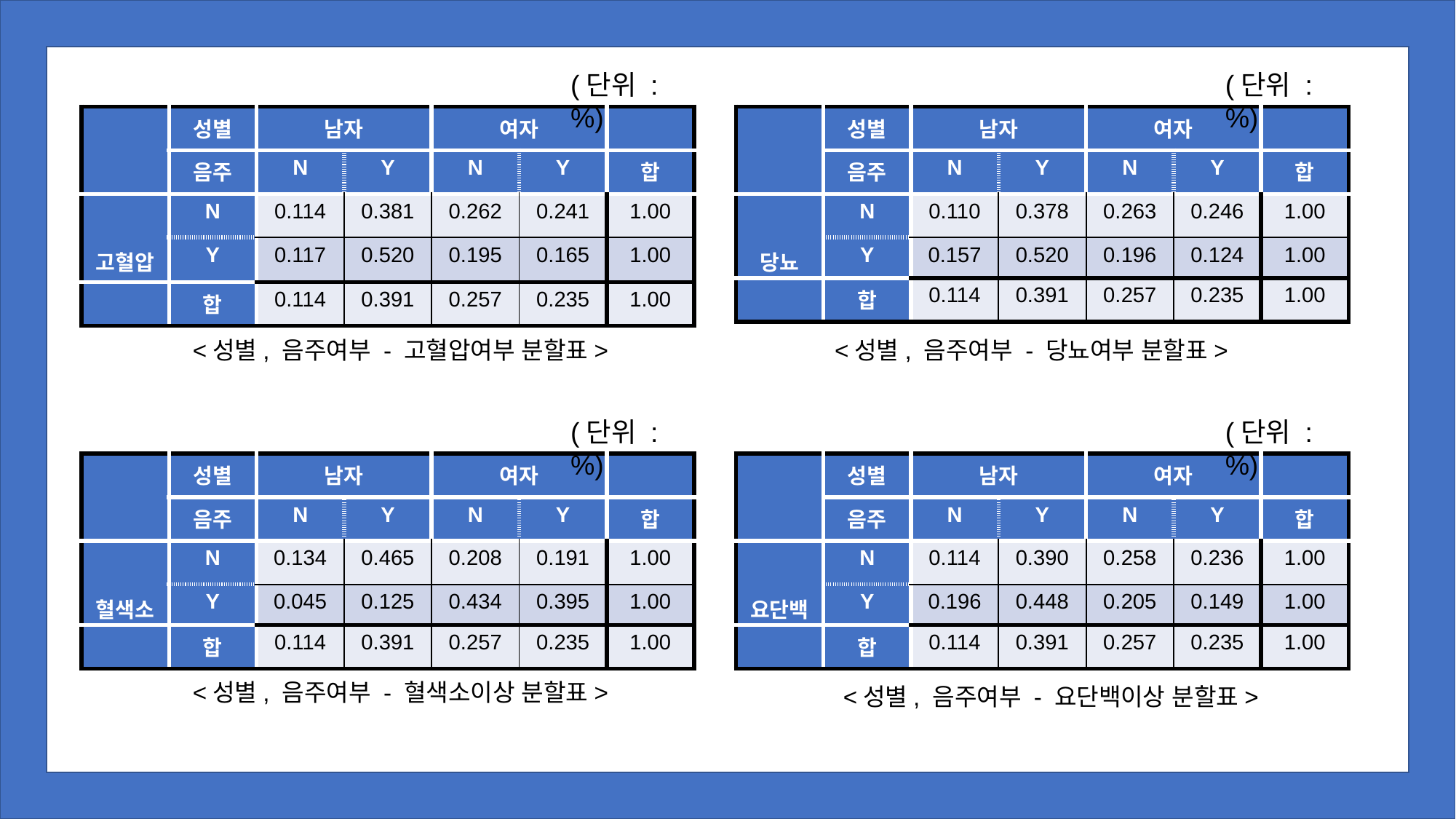

(단위 : %)
(단위 : %)
|  | 성별 | 남자 |  | 여자 |  |  |
| --- | --- | --- | --- | --- | --- | --- |
|  | 음주 | N | Y | N | Y | 합 |
| 당뇨 | N | 0.110 | 0.378 | 0.263 | 0.246 | 1.00 |
|  | Y | 0.157 | 0.520 | 0.196 | 0.124 | 1.00 |
|  | 합 | 0.114 | 0.391 | 0.257 | 0.235 | 1.00 |
|  | 성별 | 남자 |  | 여자 |  |  |
| --- | --- | --- | --- | --- | --- | --- |
|  | 음주 | N | Y | N | Y | 합 |
| 고혈압 | N | 0.114 | 0.381 | 0.262 | 0.241 | 1.00 |
|  | Y | 0.117 | 0.520 | 0.195 | 0.165 | 1.00 |
|  | 합 | 0.114 | 0.391 | 0.257 | 0.235 | 1.00 |
<성별, 음주여부 - 고혈압여부 분할표>
<성별, 음주여부 - 당뇨여부 분할표>
(단위 : %)
(단위 : %)
|  | 성별 | 남자 |  | 여자 |  |  |
| --- | --- | --- | --- | --- | --- | --- |
|  | 음주 | N | Y | N | Y | 합 |
| 혈색소 | N | 0.134 | 0.465 | 0.208 | 0.191 | 1.00 |
|  | Y | 0.045 | 0.125 | 0.434 | 0.395 | 1.00 |
|  | 합 | 0.114 | 0.391 | 0.257 | 0.235 | 1.00 |
|  | 성별 | 남자 |  | 여자 |  |  |
| --- | --- | --- | --- | --- | --- | --- |
|  | 음주 | N | Y | N | Y | 합 |
| 요단백 | N | 0.114 | 0.390 | 0.258 | 0.236 | 1.00 |
|  | Y | 0.196 | 0.448 | 0.205 | 0.149 | 1.00 |
|  | 합 | 0.114 | 0.391 | 0.257 | 0.235 | 1.00 |
<성별, 음주여부 - 혈색소이상 분할표>
<성별, 음주여부 - 요단백이상 분할표>